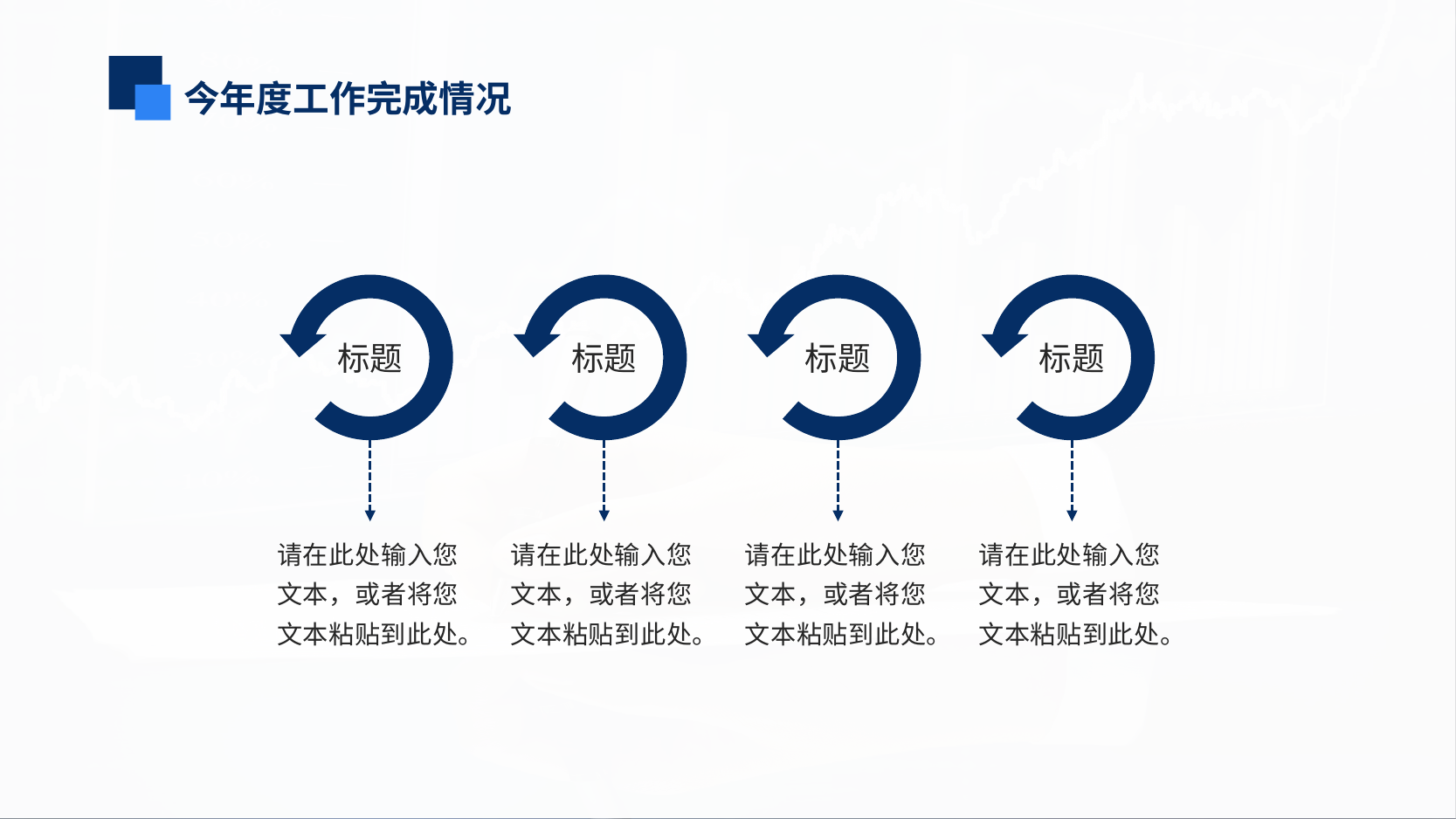

今年度工作完成情况

标题
标题
标题
标题
请在此处输入您文本，或者将您文本粘贴到此处。
请在此处输入您文本，或者将您文本粘贴到此处。
请在此处输入您文本，或者将您文本粘贴到此处。
请在此处输入您文本，或者将您文本粘贴到此处。